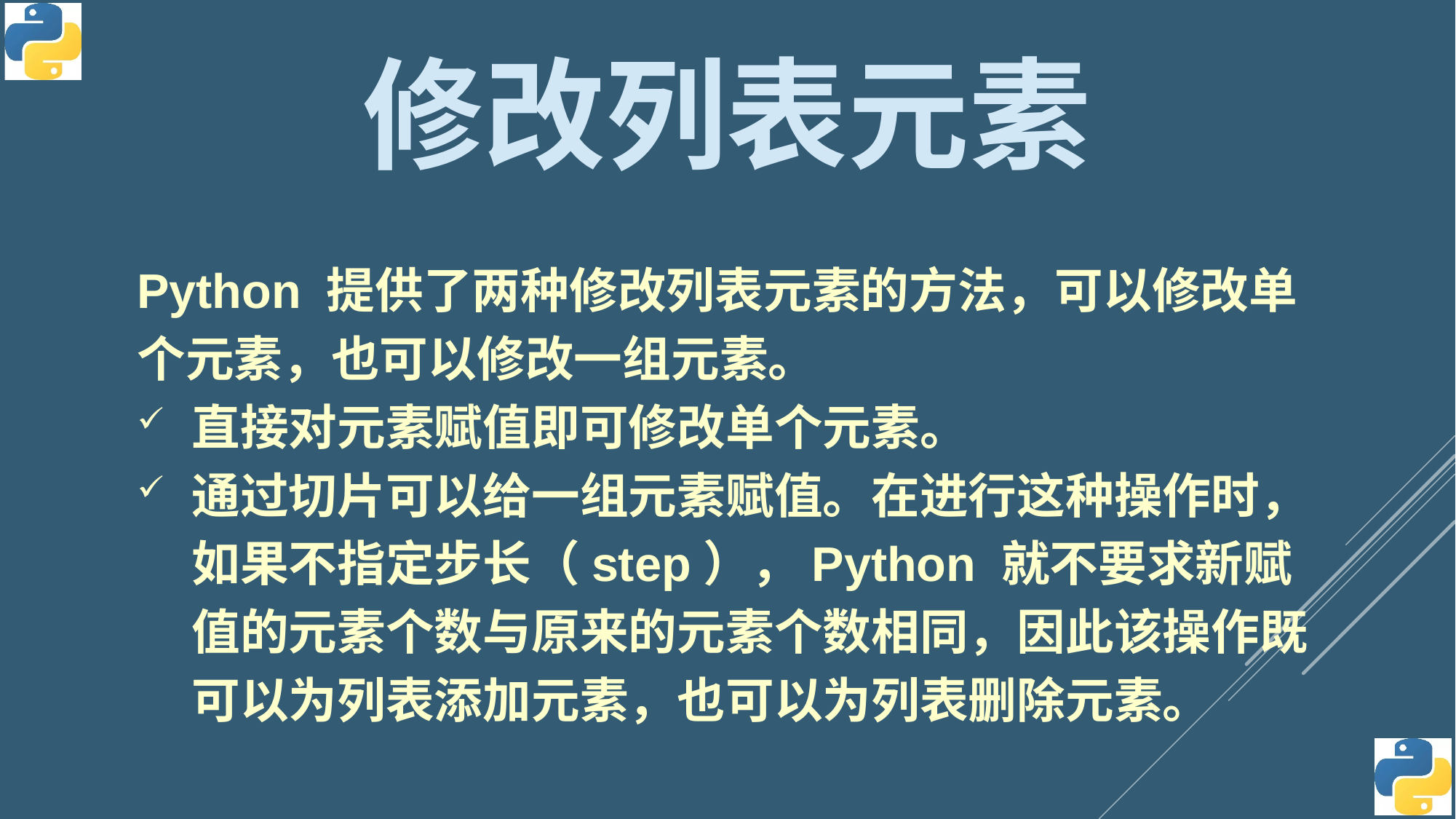

修改列表元素
Python 提供了两种修改列表元素的方法，可以修改单个元素，也可以修改一组元素。
直接对元素赋值即可修改单个元素。
通过切片可以给一组元素赋值。在进行这种操作时，如果不指定步长（step），Python 就不要求新赋值的元素个数与原来的元素个数相同，因此该操作既可以为列表添加元素，也可以为列表删除元素。